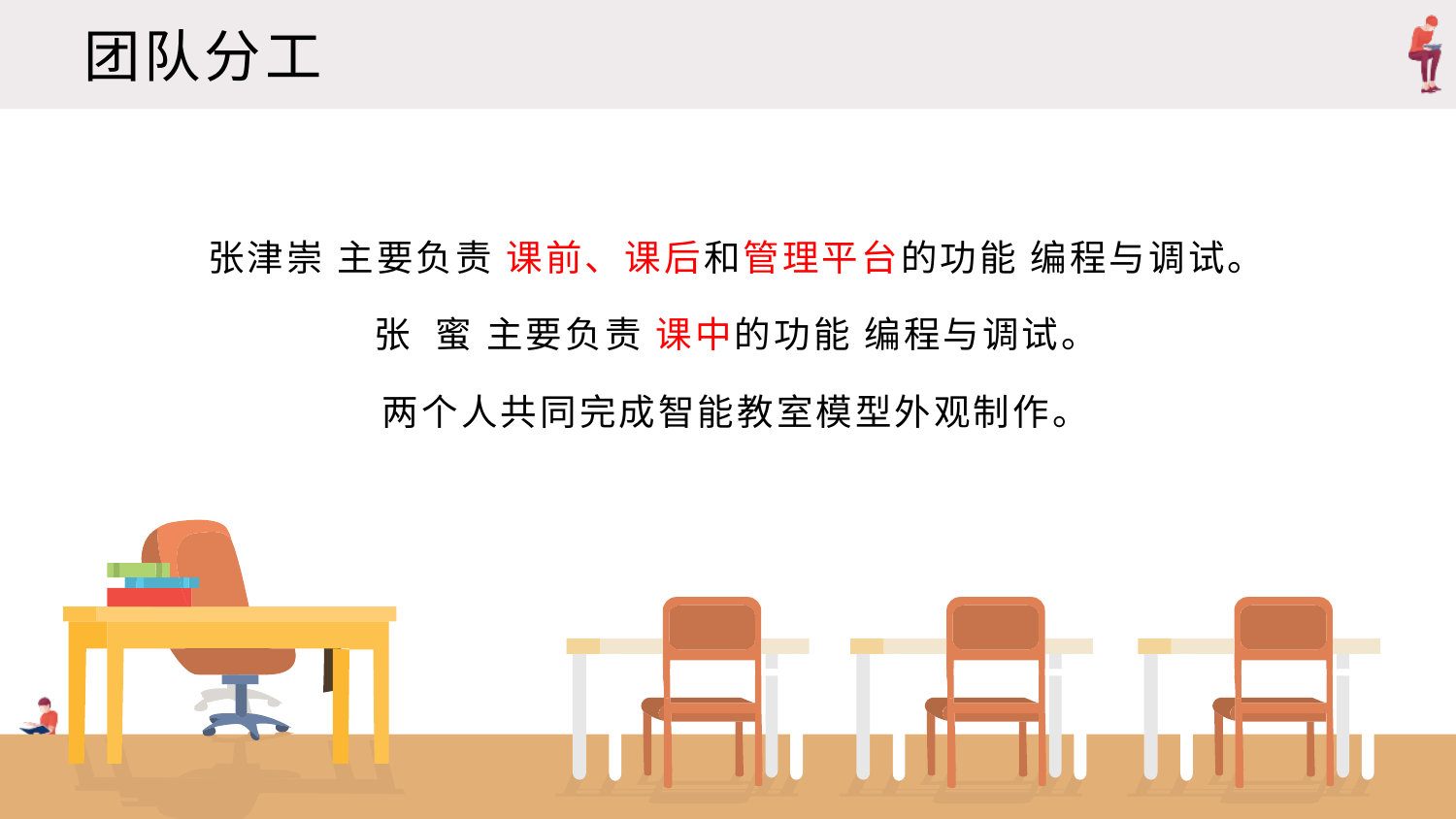

# 团队分工
张津崇 主要负责 课前、课后和管理平台的功能 编程与调试。
张  蜜 主要负责 课中的功能 编程与调试。
两个人共同完成智能教室模型外观制作。